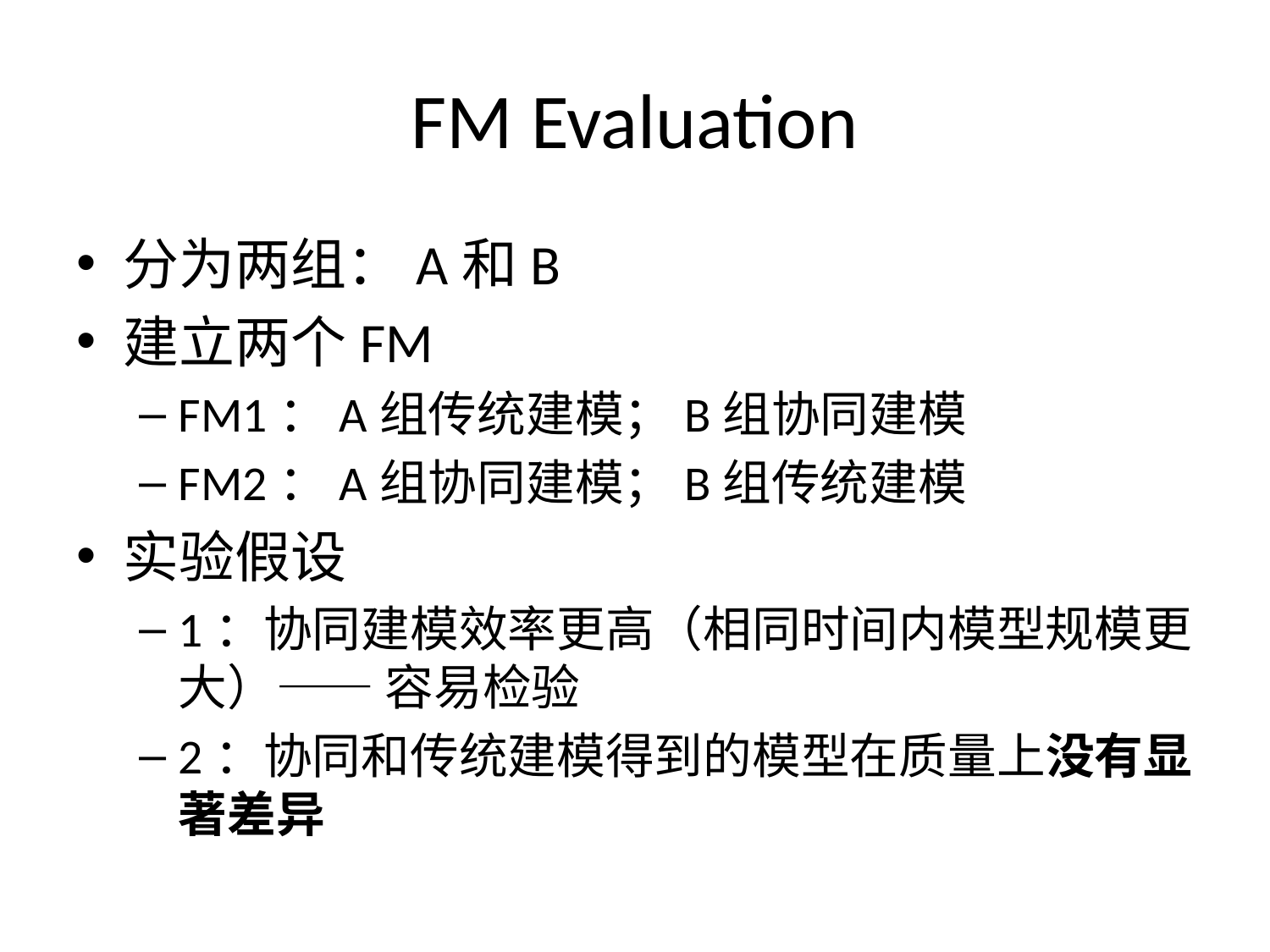

# FM Evaluation
分为两组：A和B
建立两个FM
FM1：A组传统建模；B组协同建模
FM2：A组协同建模；B组传统建模
实验假设
1：协同建模效率更高（相同时间内模型规模更大）—— 容易检验
2：协同和传统建模得到的模型在质量上没有显著差异